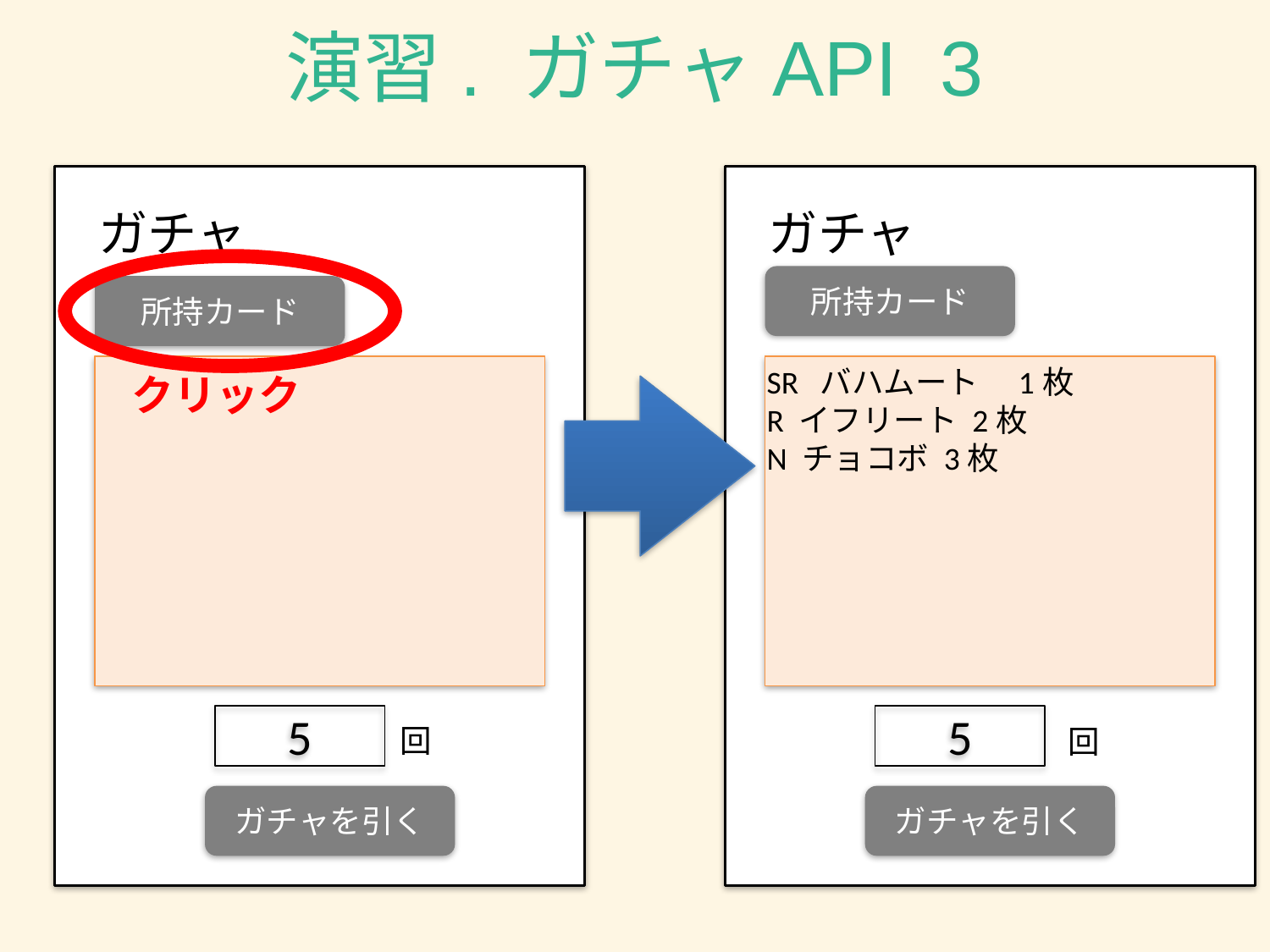

# 演習. ガチャAPI  3

ガチャ
ガチャ

所持カード
所持カード

SR  バハムート　1枚
R イフリート 2枚
N チョコボ 3枚
クリック

5
5
回
回
ガチャを引く
ガチャを引く